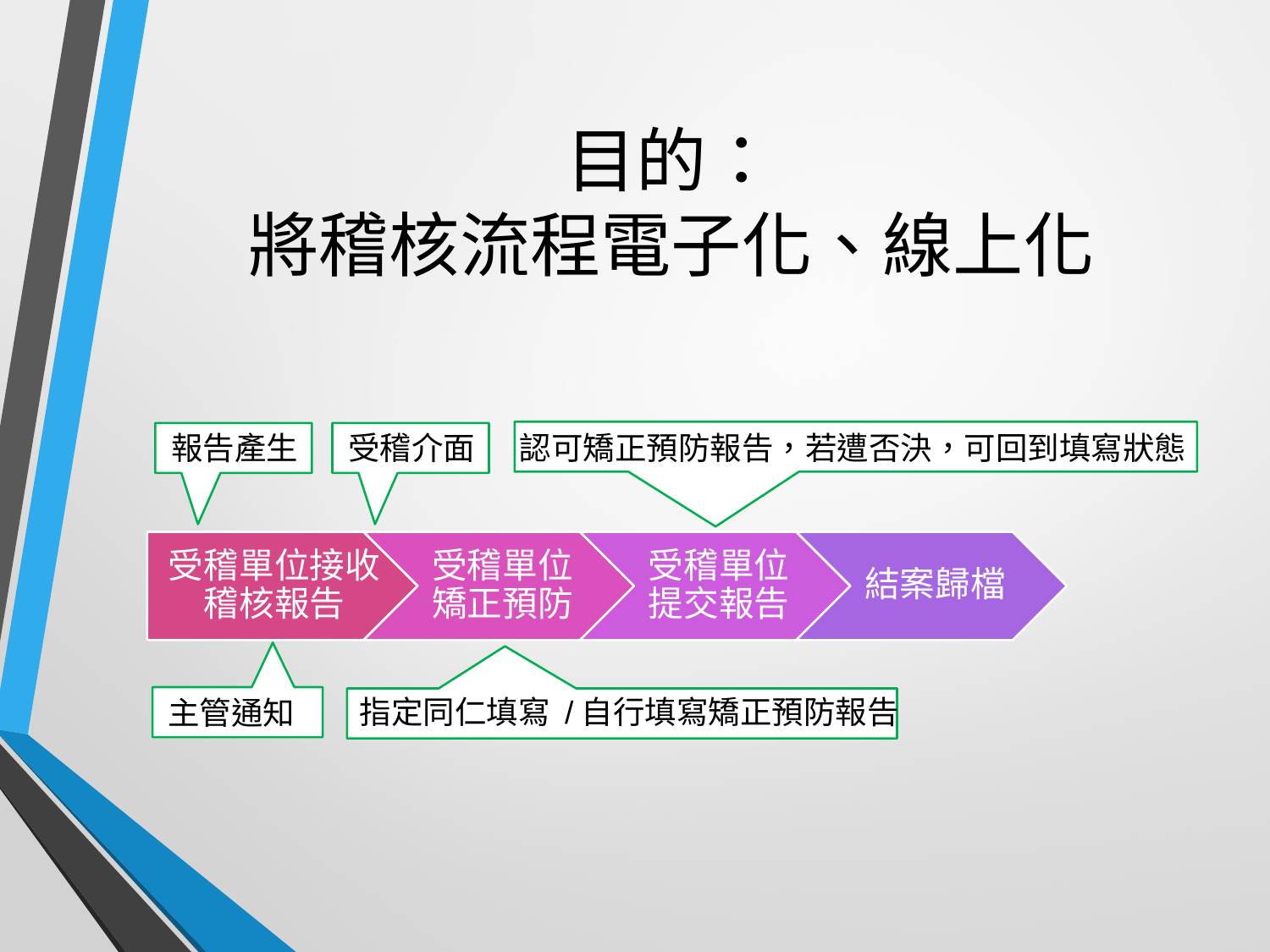

# 目的： 將稽核流程電子化、線上化
報告產生
受稽介面
認可矯正預防報告，若遭否決，可回到填寫狀態

受稽單位接收稽核報告
受稽單位矯正預防
受稽單位提交報告
結案歸檔
指定同仁填寫 /自行填寫矯正預防報告

主管通知